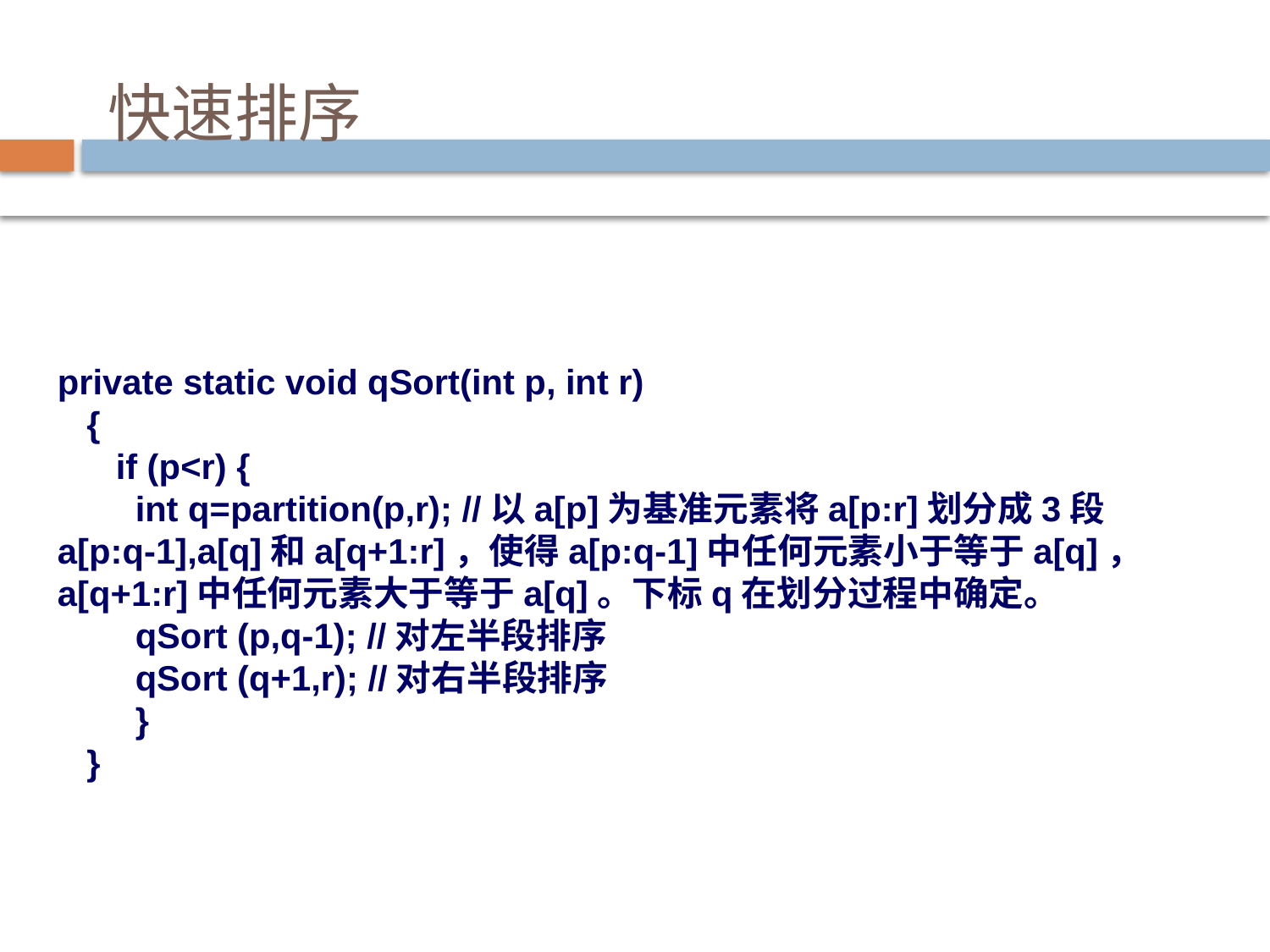

# 快速排序
private static void qSort(int p, int r)
   {
      if (p<r) {
        int q=partition(p,r); //以a[p]为基准元素将a[p:r]划分成3段a[p:q-1],a[q]和a[q+1:r]，使得a[p:q-1]中任何元素小于等于a[q]，a[q+1:r]中任何元素大于等于a[q]。下标q在划分过程中确定。
        qSort (p,q-1); //对左半段排序
        qSort (q+1,r); //对右半段排序
        }
   }